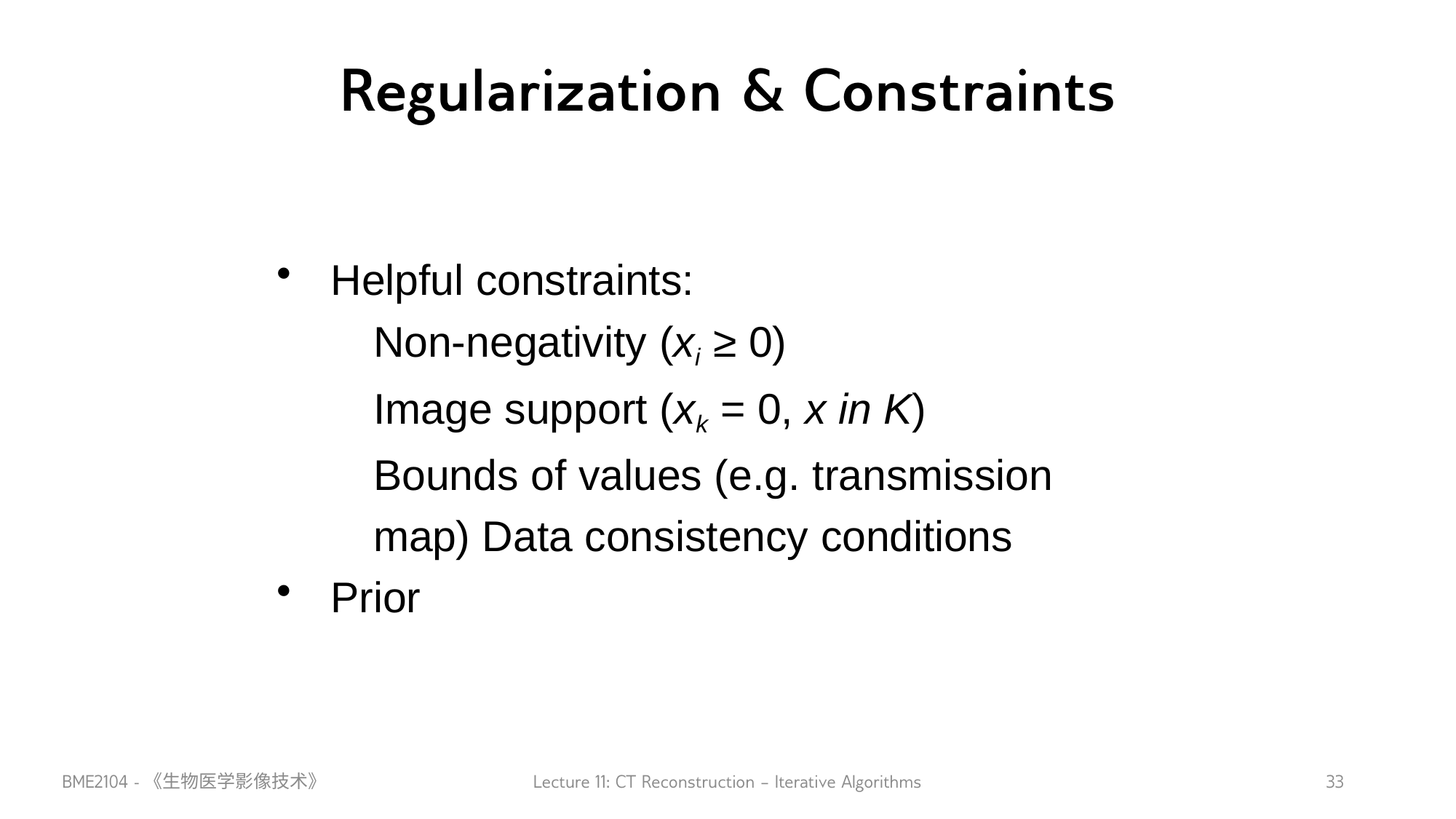

# Regularization & Constraints
Helpful constraints:
Non-negativity (xi ≥ 0)
Image support (xk = 0, x in K)
Bounds of values (e.g. transmission map) Data consistency conditions
Prior
BME2104 -《生物医学影像技术》
Lecture 11: CT Reconstruction – Iterative Algorithms
33